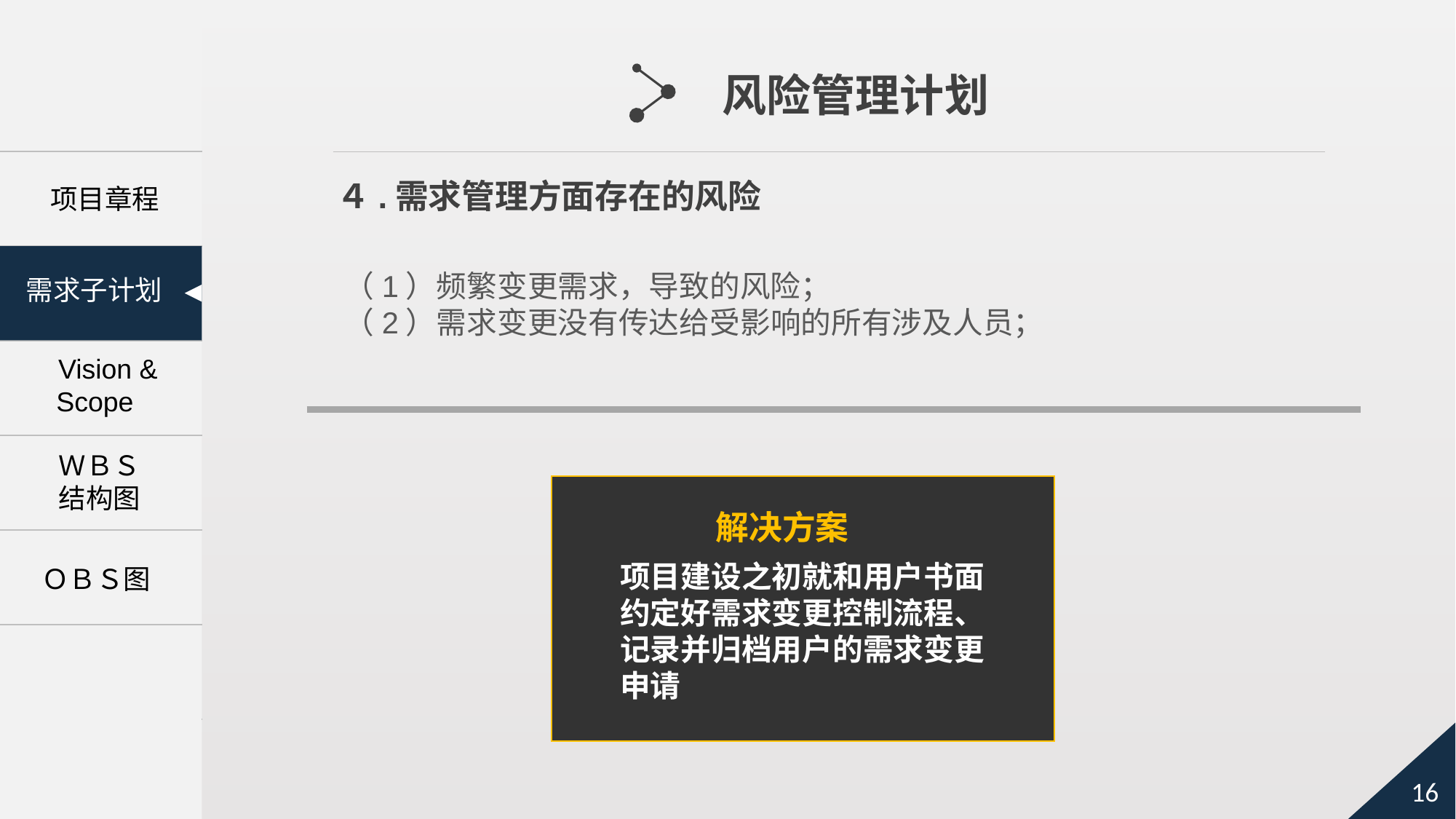

风险管理计划
４.需求管理方面存在的风险
项目章程
（1）频繁变更需求，导致的风险；
（2）需求变更没有传达给受影响的所有涉及人员；
　需求子计划
　Vision &
Scope
ＷＢＳ
结构图

解决方案
项目建设之初就和用户书面约定好需求变更控制流程、记录并归档用户的需求变更申请
　ＯＢＳ图